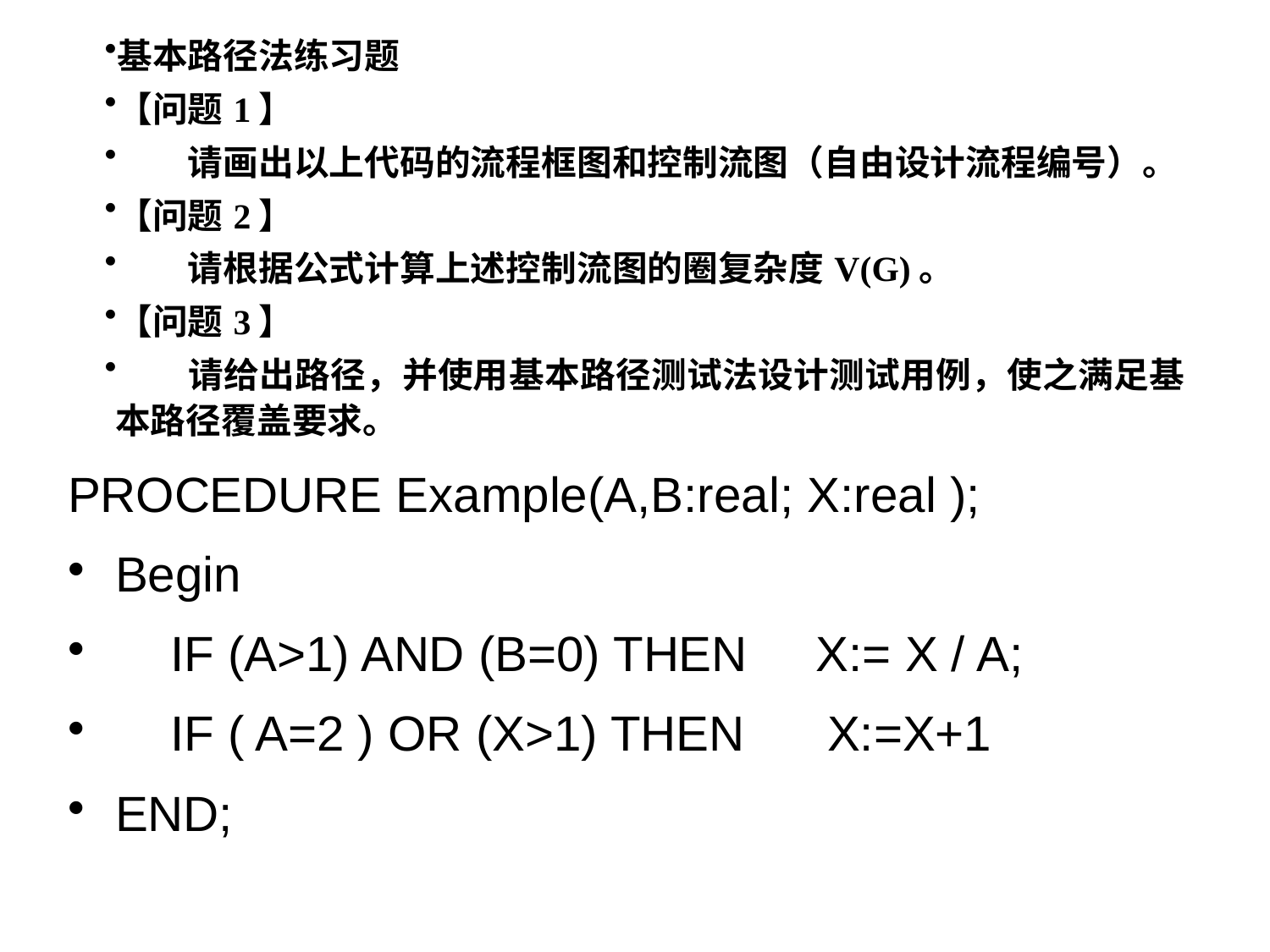

基本路径法练习题
【问题1】
　　请画出以上代码的流程框图和控制流图（自由设计流程编号）。
【问题2】
　　请根据公式计算上述控制流图的圈复杂度V(G)。
【问题3】
　　请给出路径，并使用基本路径测试法设计测试用例，使之满足基本路径覆盖要求。
PROCEDURE Example(A,B:real; X:real );
Begin
    IF (A>1) AND (B=0) THEN     X:= X / A;
    IF ( A=2 ) OR (X>1) THEN      X:=X+1
END;